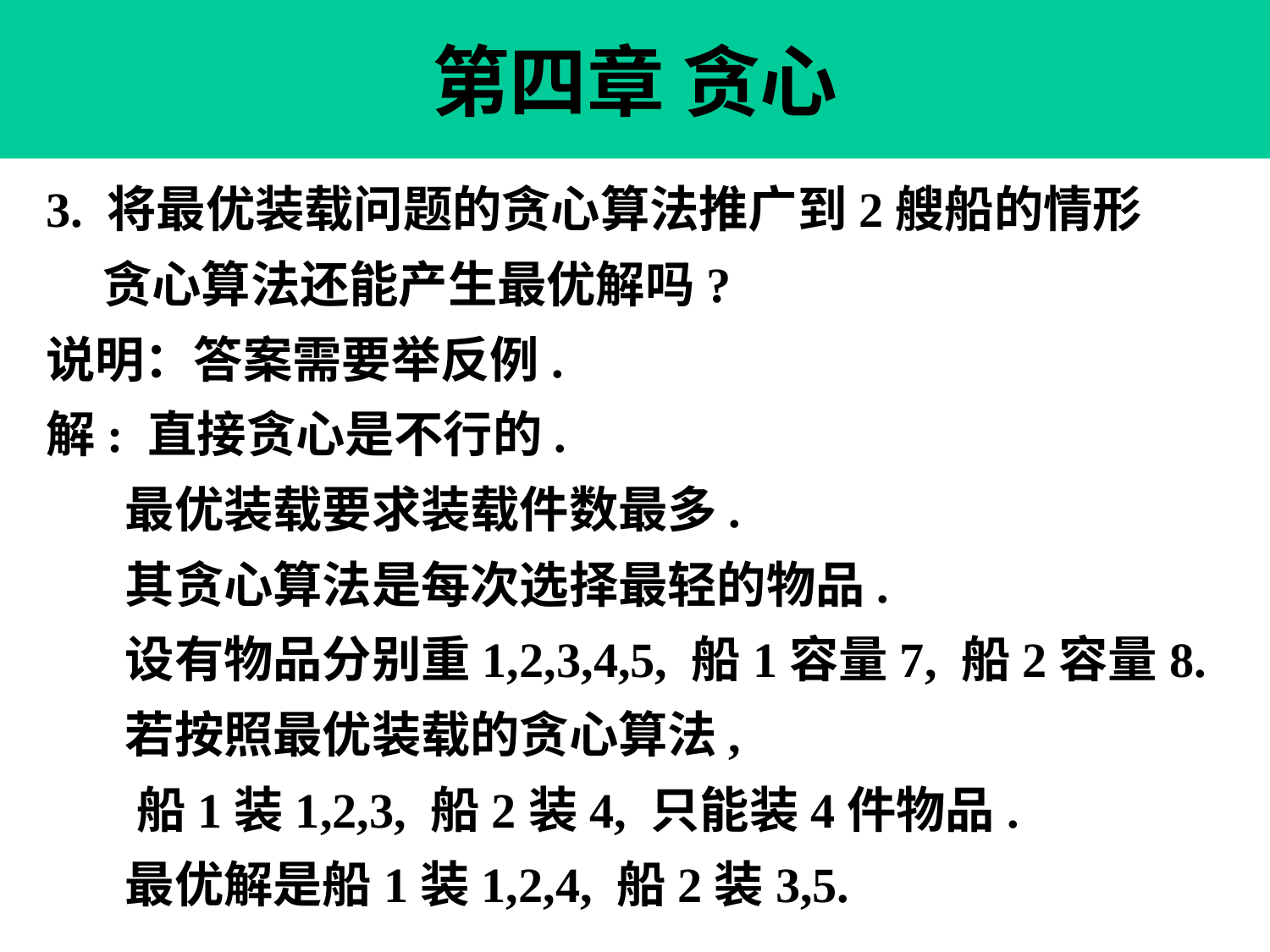

# 第四章 贪心
3. 将最优装载问题的贪心算法推广到2艘船的情形
    贪心算法还能产生最优解吗?
说明：答案需要举反例.
解: 直接贪心是不行的.
      最优装载要求装载件数最多.
      其贪心算法是每次选择最轻的物品.
      设有物品分别重1,2,3,4,5, 船1容量7, 船2容量8.
      若按照最优装载的贪心算法,
       船1装1,2,3, 船2装4, 只能装4件物品.
      最优解是船1装1,2,4, 船2装3,5.